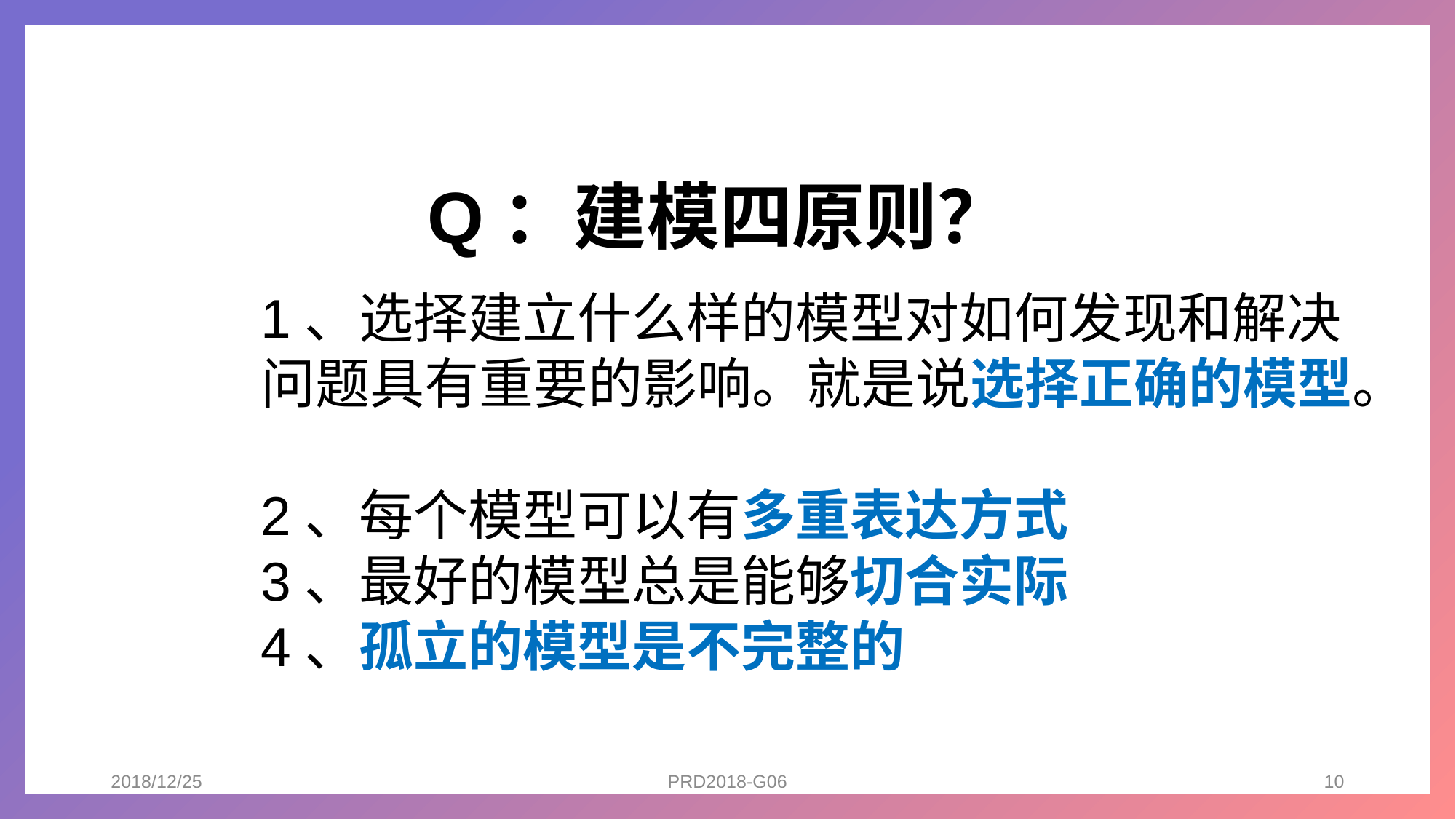

Q：建模四原则？
1、选择建立什么样的模型对如何发现和解决问题具有重要的影响。就是说选择正确的模型。
2、每个模型可以有多重表达方式
3、最好的模型总是能够切合实际
4、孤立的模型是不完整的
2018/12/25
PRD2018-G06
10